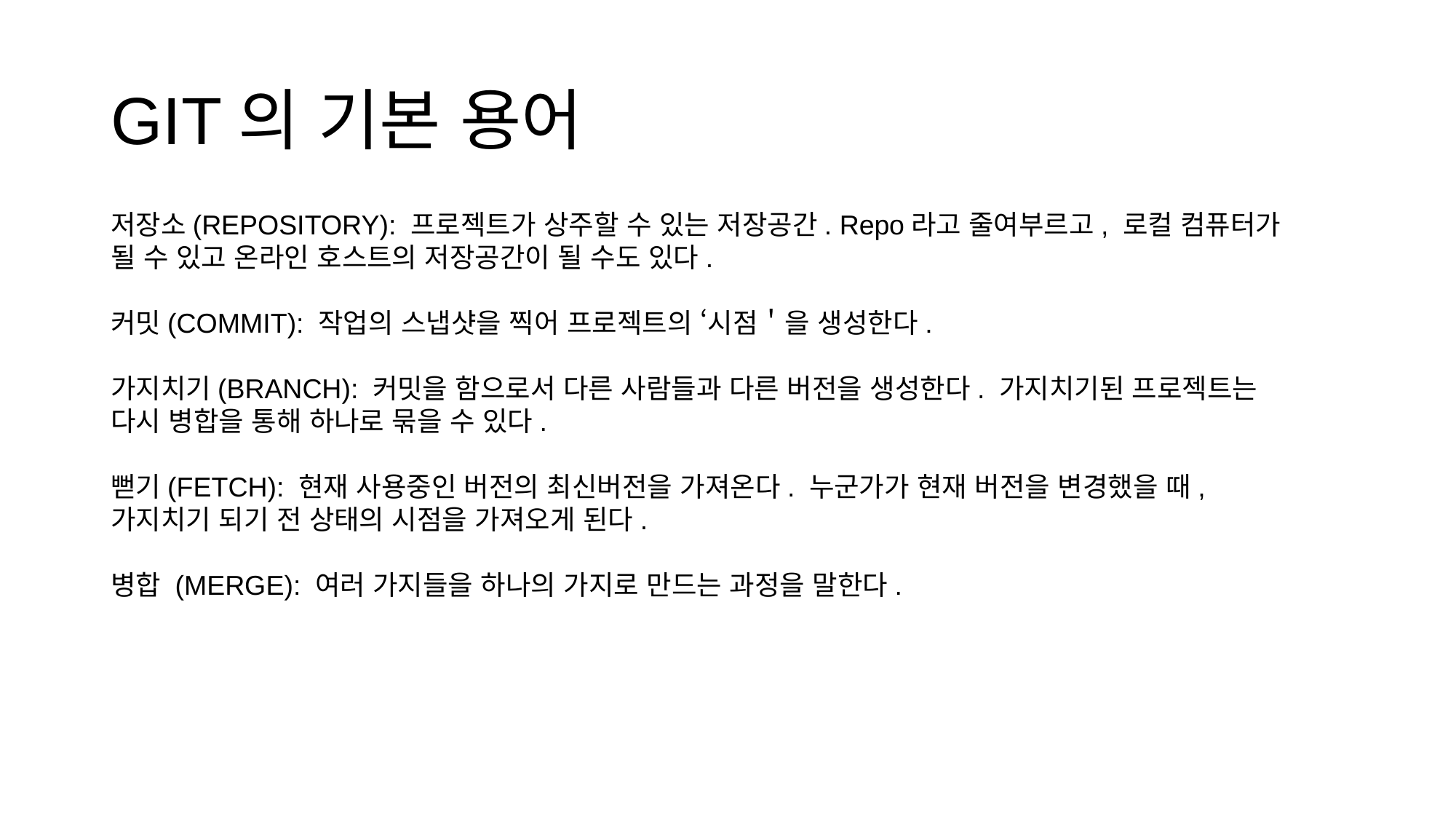

# GIT의 기본 용어
저장소(REPOSITORY): 프로젝트가 상주할 수 있는 저장공간. Repo라고 줄여부르고, 로컬 컴퓨터가 될 수 있고 온라인 호스트의 저장공간이 될 수도 있다.

커밋(COMMIT): 작업의 스냅샷을 찍어 프로젝트의 ‘시점＇을 생성한다.

가지치기(BRANCH): 커밋을 함으로서 다른 사람들과 다른 버전을 생성한다. 가지치기된 프로젝트는 다시 병합을 통해 하나로 묶을 수 있다.

뻗기(FETCH): 현재 사용중인 버전의 최신버전을 가져온다. 누군가가 현재 버전을 변경했을 때, 가지치기 되기 전 상태의 시점을 가져오게 된다.

병합 (MERGE): 여러 가지들을 하나의 가지로 만드는 과정을 말한다.

출처: http://blog.eairship.kr/129?category=442691 [누구나가 다 이해할 수 있는 프로그래밍 첫걸음]